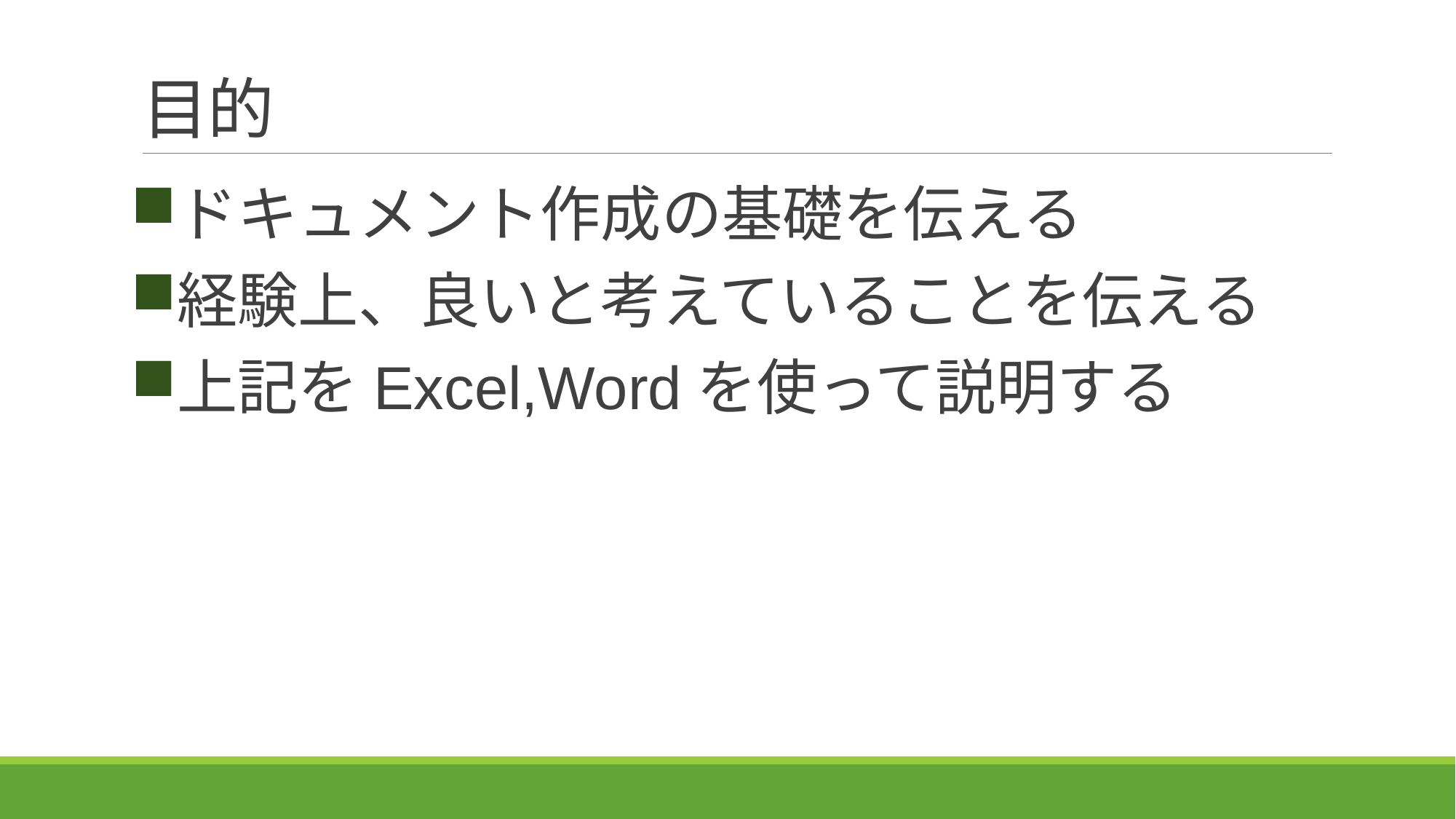

# 目的
ドキュメント作成の基礎を伝える
経験上、良いと考えていることを伝える
上記をExcel,Wordを使って説明する